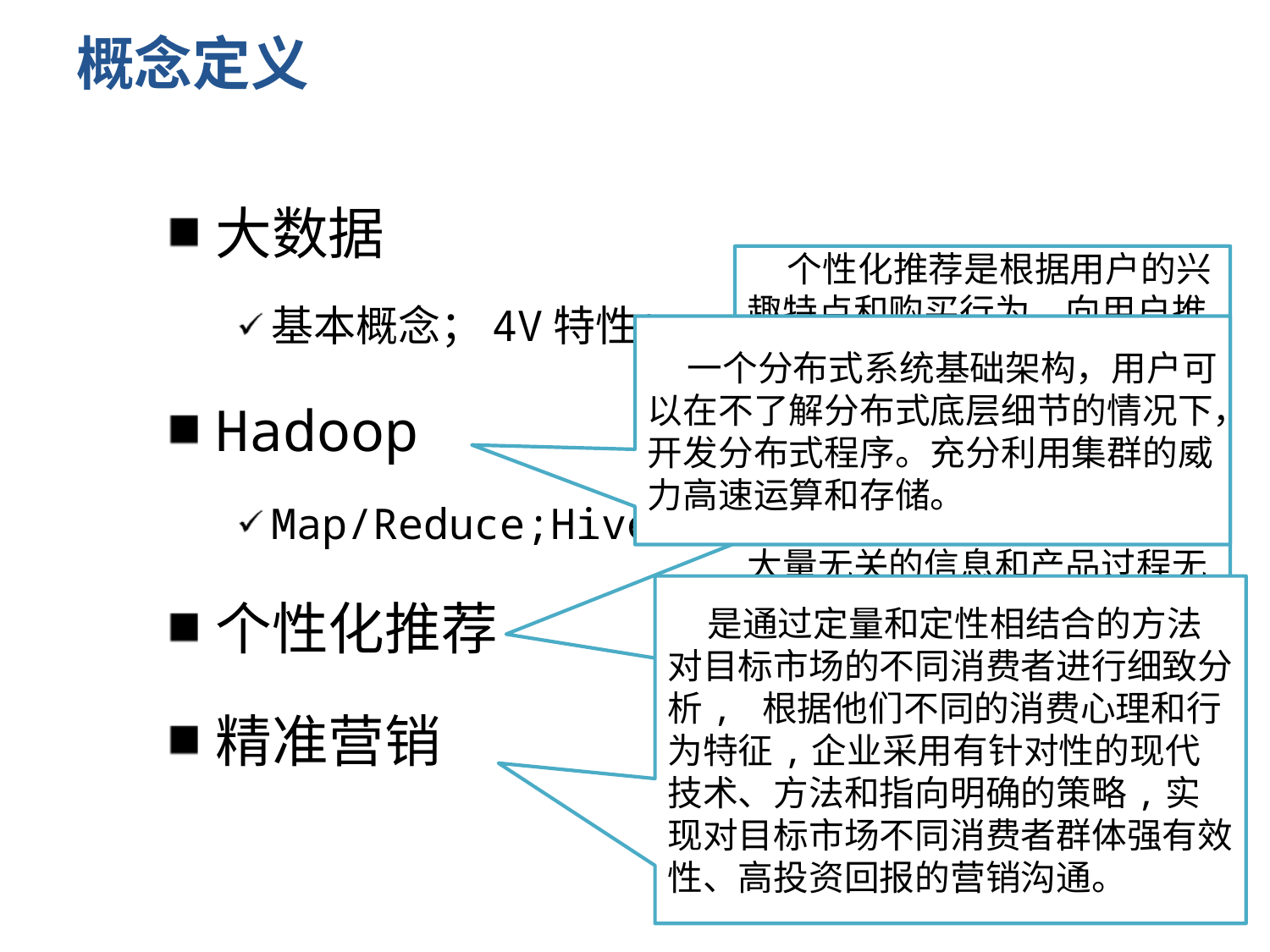

# 概念定义
大数据
基本概念；4V特性；
Hadoop
Map/Reduce;Hive;
个性化推荐
精准营销
    个性化推荐是根据用户的兴趣特点和购买行为，向用户推荐用户感兴趣的信息和商品。随着电子商务规模的不断扩大，商品个数和种类快速增长，顾客需要花费大量的时间才能找到自己想买的商品。这种浏览大量无关的信息和产品过程无疑会使淹没在信息过载问题中的消费者不断流失。为了解决这些问题，个性化推荐系统应运而生。
    一个分布式系统基础架构，用户可以在不了解分布式底层细节的情况下，开发分布式程序。充分利用集群的威力高速运算和存储。
    是通过定量和定性相结合的方法对目标市场的不同消费者进行细致分析, 根据他们不同的消费心理和行为特征,企业采用有针对性的现代技术、方法和指向明确的策略,实现对目标市场不同消费者群体强有效性、高投资回报的营销沟通。